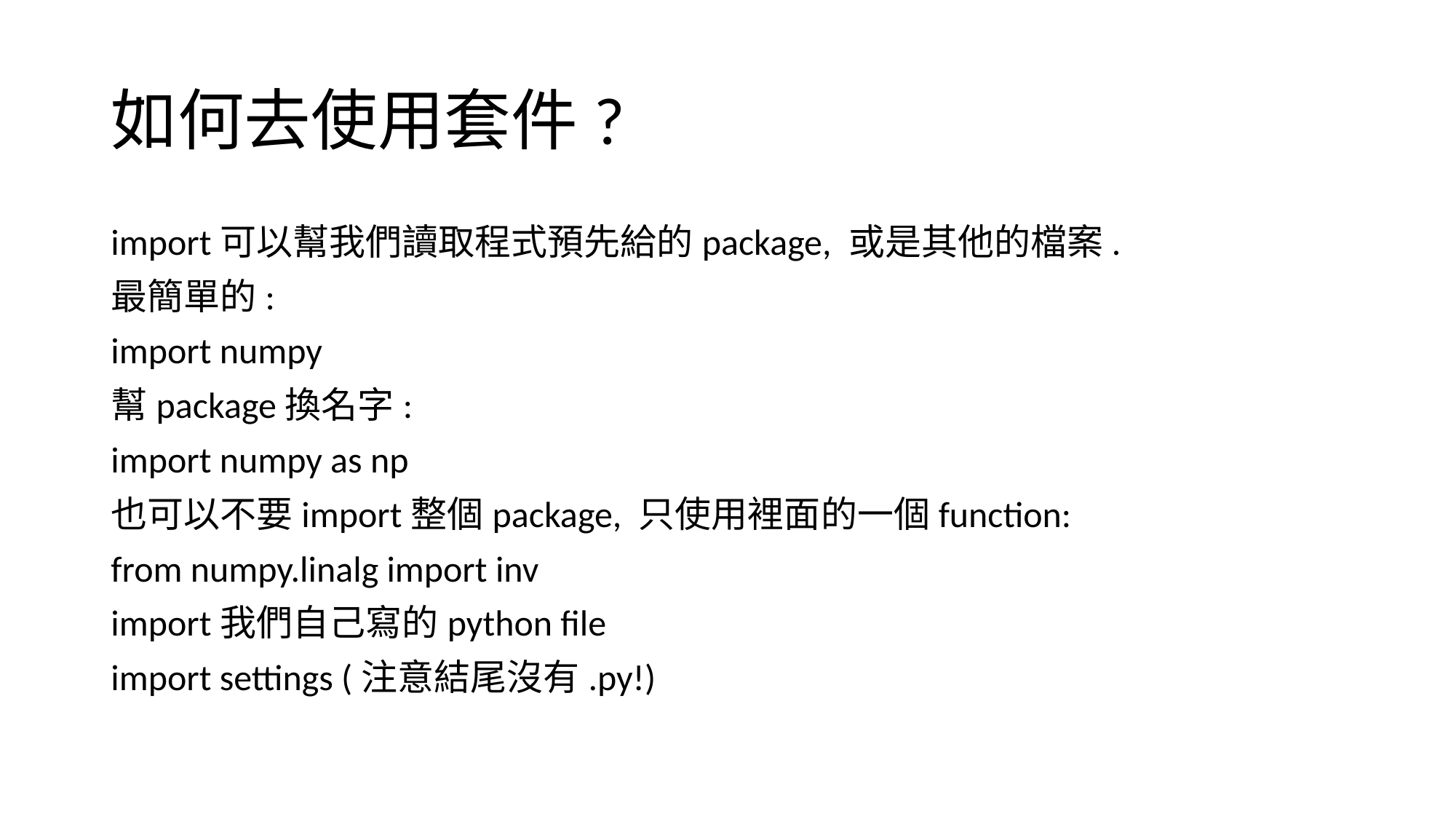

# 如何去使用套件?
import可以幫我們讀取程式預先給的package, 或是其他的檔案.
最簡單的:
import numpy
幫package換名字:
import numpy as np
也可以不要import整個package, 只使用裡面的一個function:
from numpy.linalg import inv
import我們自己寫的python file
import settings (注意結尾沒有.py!)